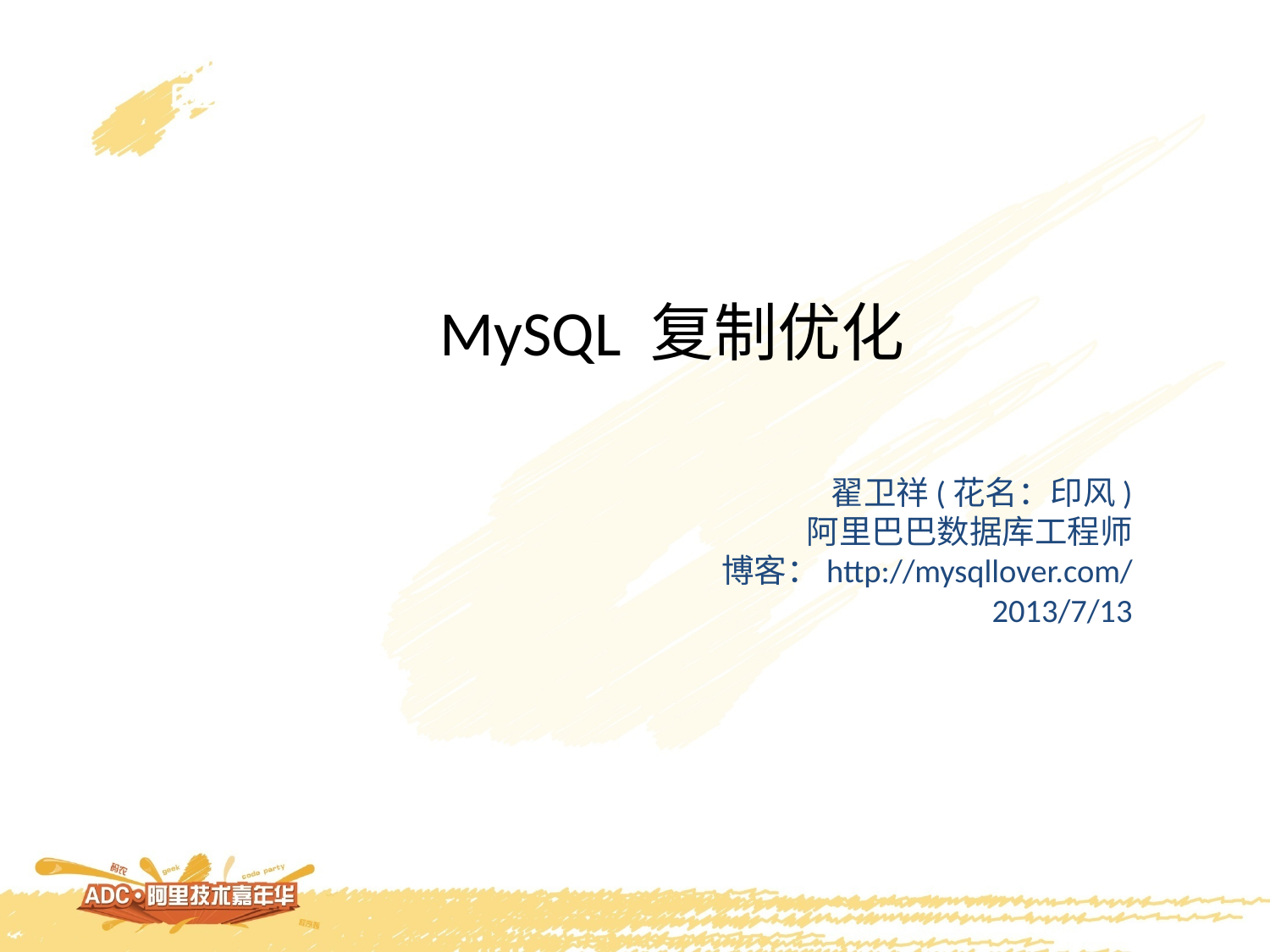

# MySQL 复制优化
翟卫祥(花名：印风)
阿里巴巴数据库工程师
博客：http://mysqllover.com/
2013/7/13